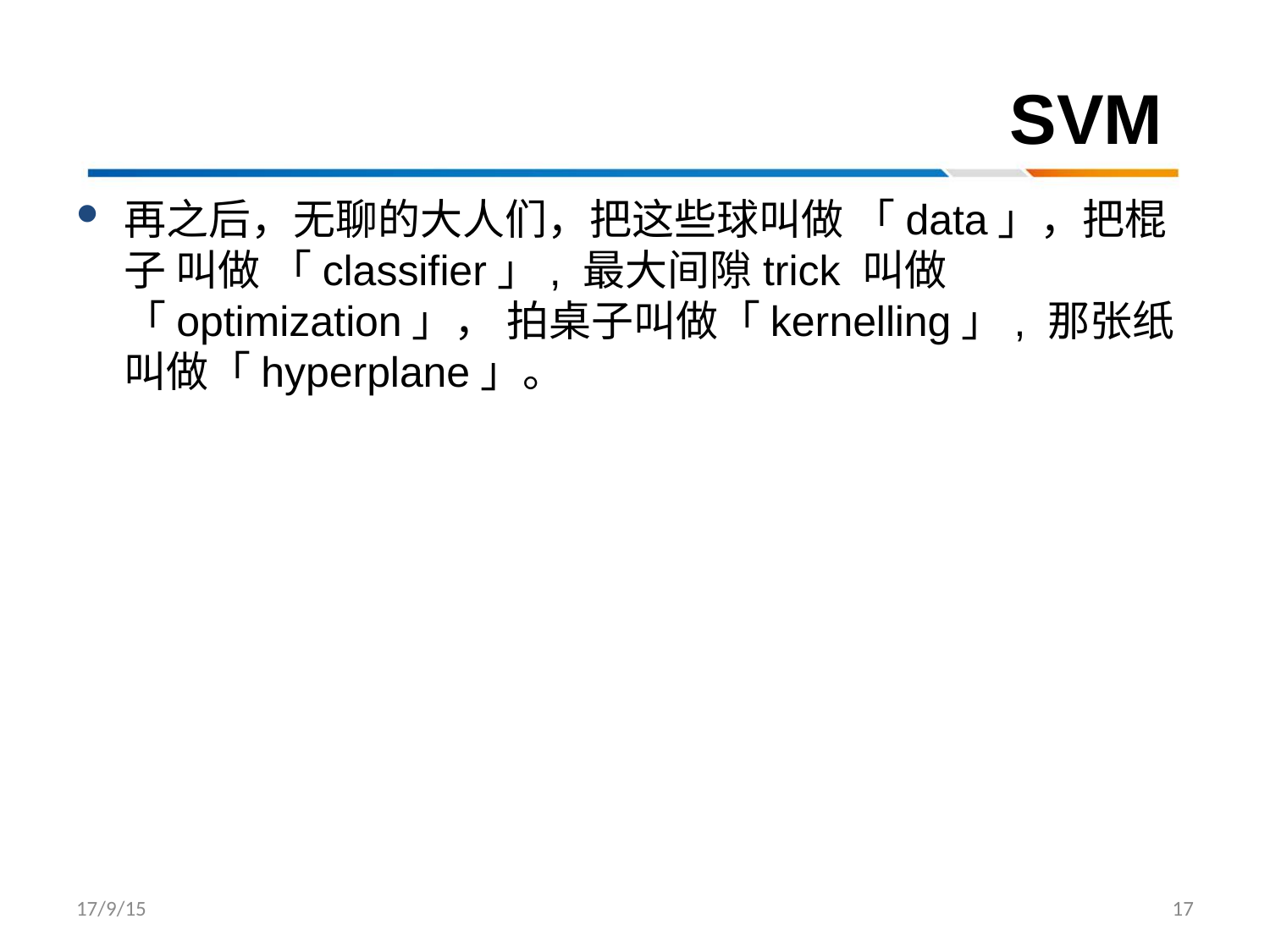

# SVM
再之后，无聊的大人们，把这些球叫做 「data」，把棍子 叫做 「classifier」, 最大间隙trick 叫做「optimization」， 拍桌子叫做「kernelling」, 那张纸叫做「hyperplane」。
17/9/15
17